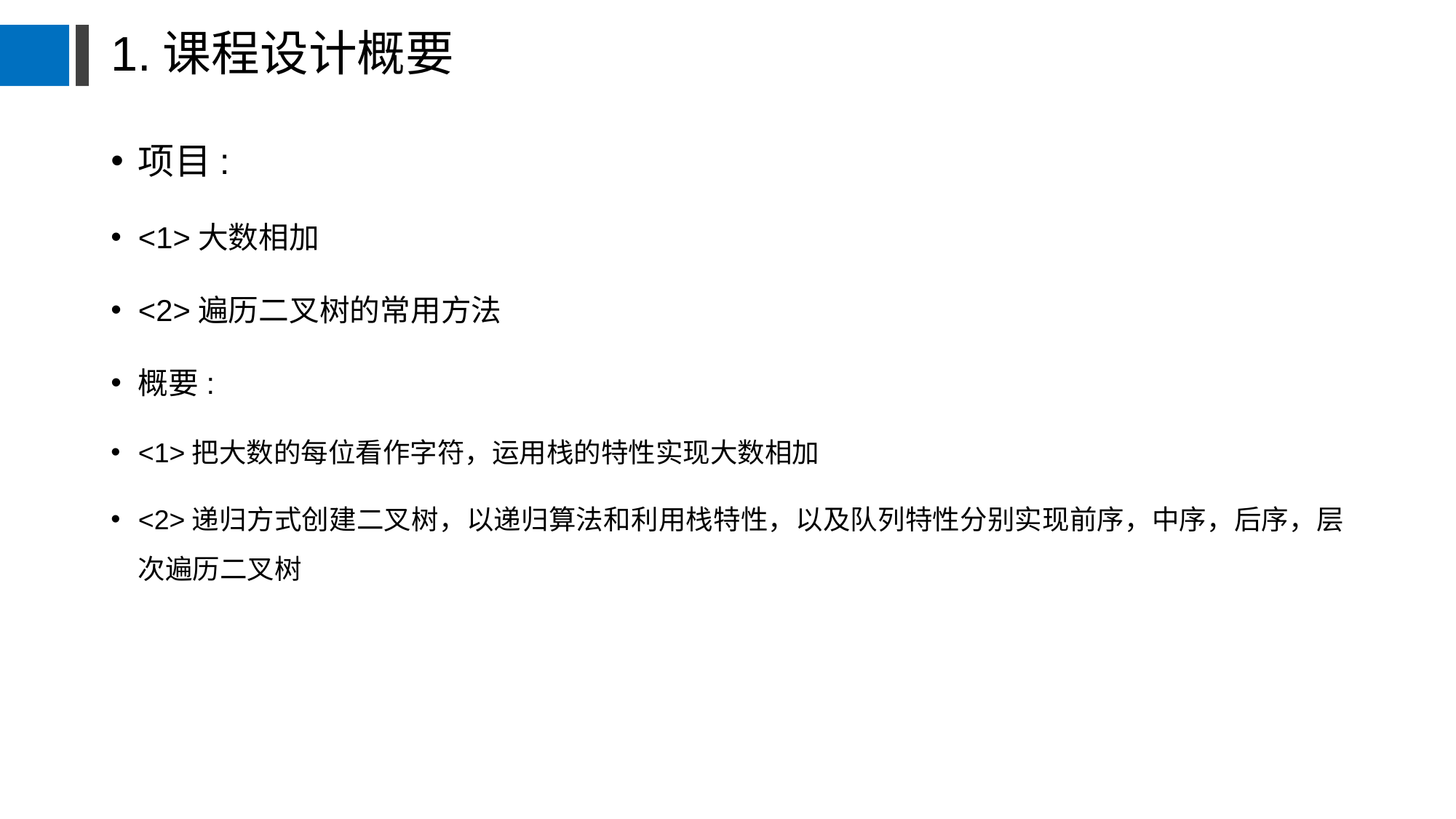

# 1.课程设计概要
项目:
<1>大数相加
<2>遍历二叉树的常用方法
概要:
<1>把大数的每位看作字符，运用栈的特性实现大数相加
<2>递归方式创建二叉树，以递归算法和利用栈特性，以及队列特性分别实现前序，中序，后序，层次遍历二叉树